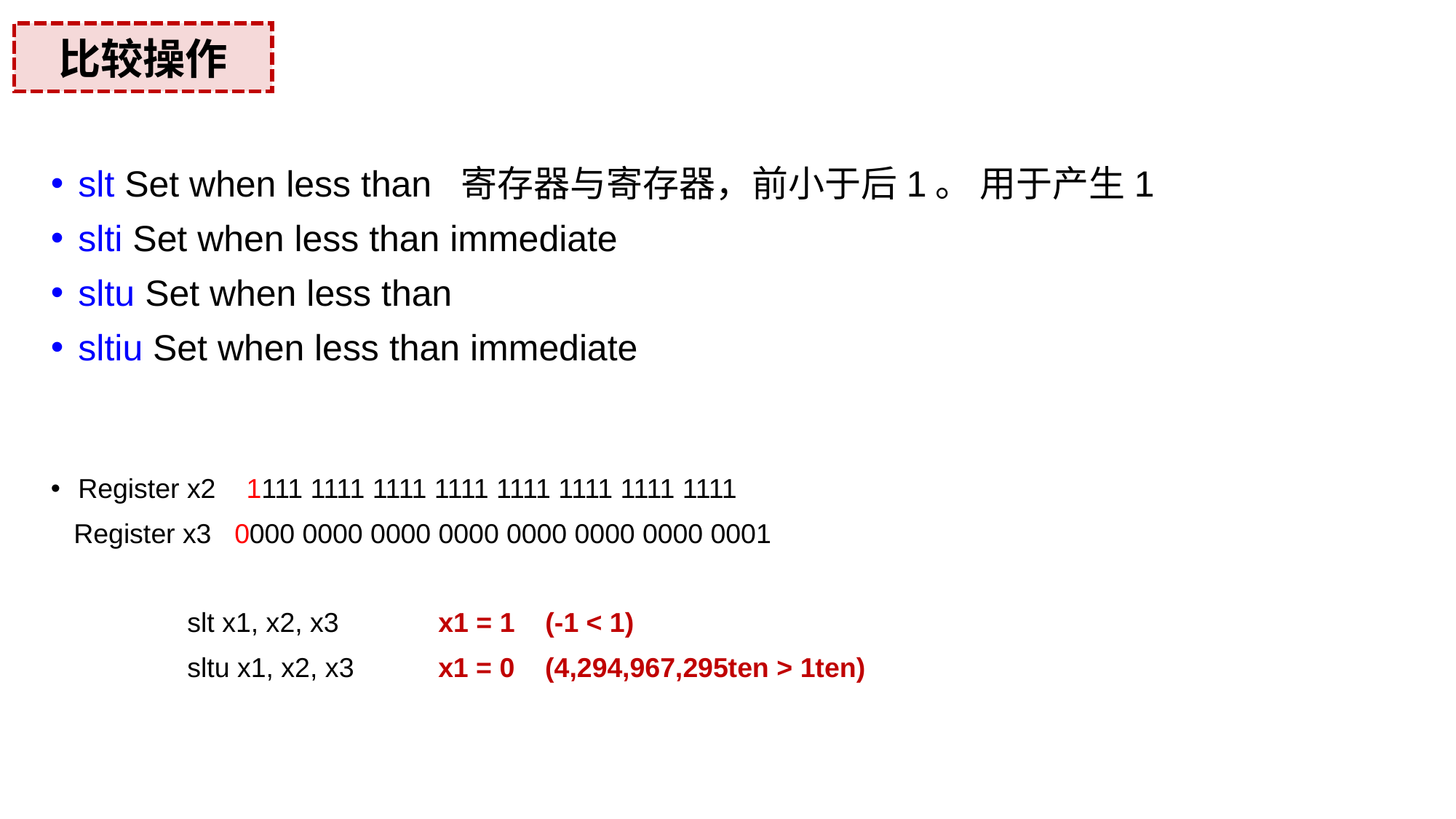

比较操作
slt Set when less than  寄存器与寄存器，前小于后1。 用于产生1
slti Set when less than immediate
sltu Set when less than
sltiu Set when less than immediate
Register x2    1111 1111 1111 1111 1111 1111 1111 1111
   Register x3   0000 0000 0000 0000 0000 0000 0000 0001

		slt x1, x2, x3             x1 = 1    (-1 < 1)
		sltu x1, x2, x3           x1 = 0    (4,294,967,295ten > 1ten)